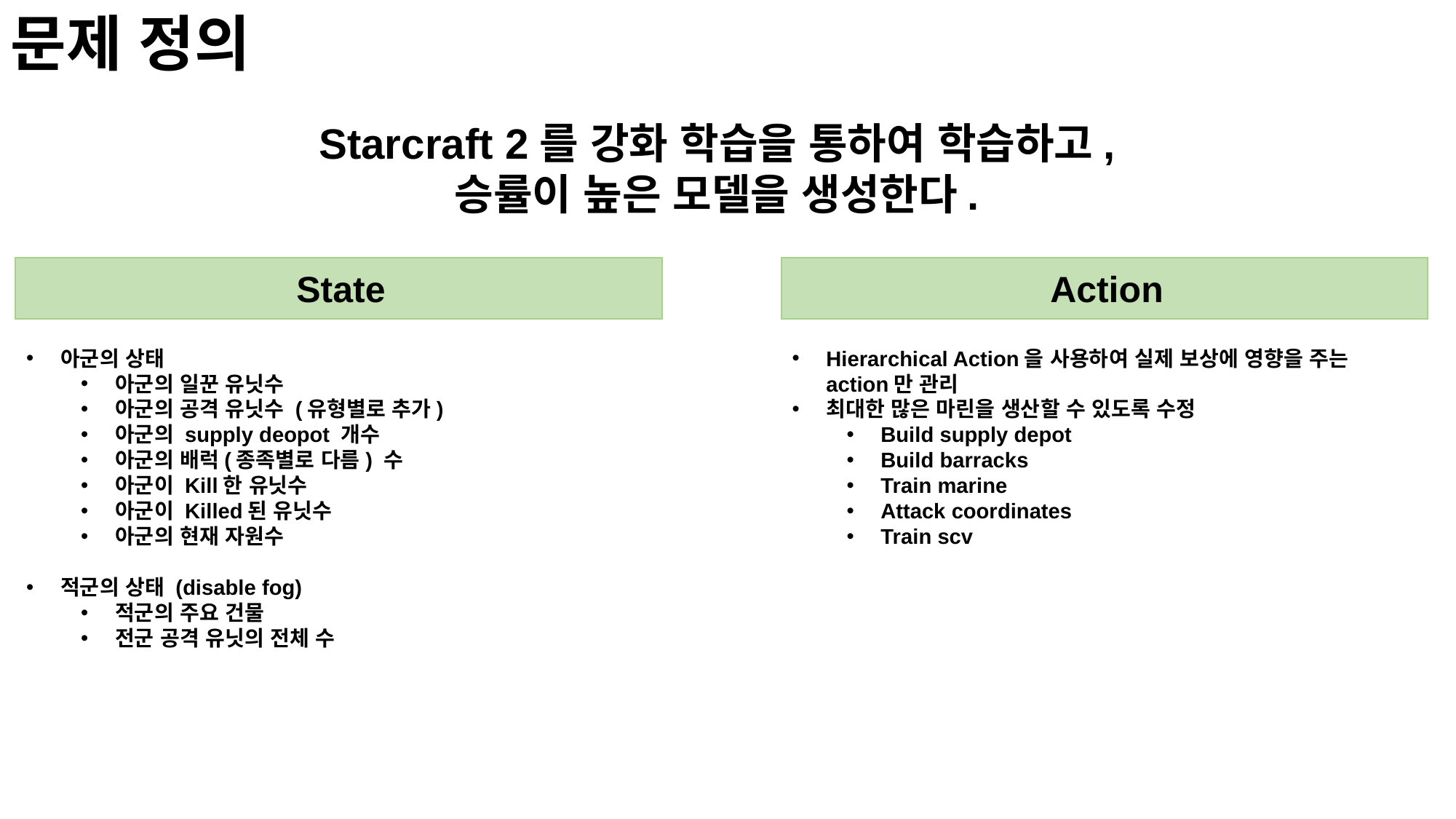

문제 정의
Starcraft 2를 강화 학습을 통하여 학습하고,
승률이 높은 모델을 생성한다.
State
Action
아군의 상태
아군의 일꾼 유닛수
아군의 공격 유닛수 (유형별로 추가)
아군의 supply deopot 개수
아군의 배럭(종족별로 다름) 수
아군이 Kill한 유닛수
아군이 Killed된 유닛수
아군의 현재 자원수

적군의 상태 (disable fog)
적군의 주요 건물
전군 공격 유닛의 전체 수

Hierarchical Action을 사용하여 실제 보상에 영향을 주는 action만 관리
최대한 많은 마린을 생산할 수 있도록 수정
Build supply depot
Build barracks
Train marine
Attack coordinates
Train scv